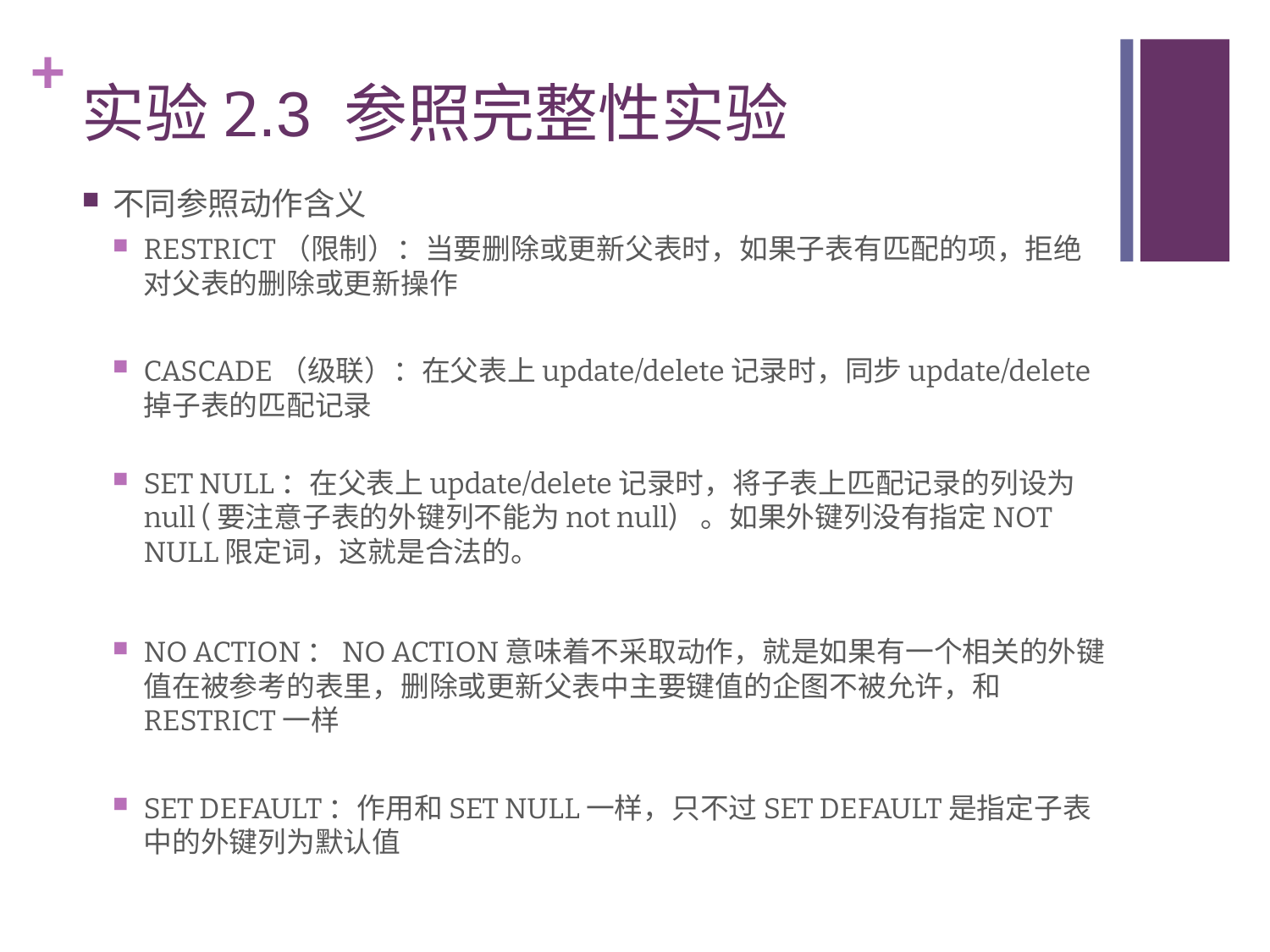

# 实验2.3 参照完整性实验
不同参照动作含义
RESTRICT（限制）：当要删除或更新父表时，如果子表有匹配的项，拒绝对父表的删除或更新操作

CASCADE（级联）：在父表上update/delete记录时，同步update/delete掉子表的匹配记录
SET NULL：在父表上update/delete记录时，将子表上匹配记录的列设为null (要注意子表的外键列不能为not null)   。如果外键列没有指定NOT NULL限定词，这就是合法的。

NO ACTION：NO ACTION意味着不采取动作，就是如果有一个相关的外键值在被参考的表里，删除或更新父表中主要键值的企图不被允许，和RESTRICT一样

SET DEFAULT：作用和SET NULL一样，只不过SET DEFAULT是指定子表中的外键列为默认值